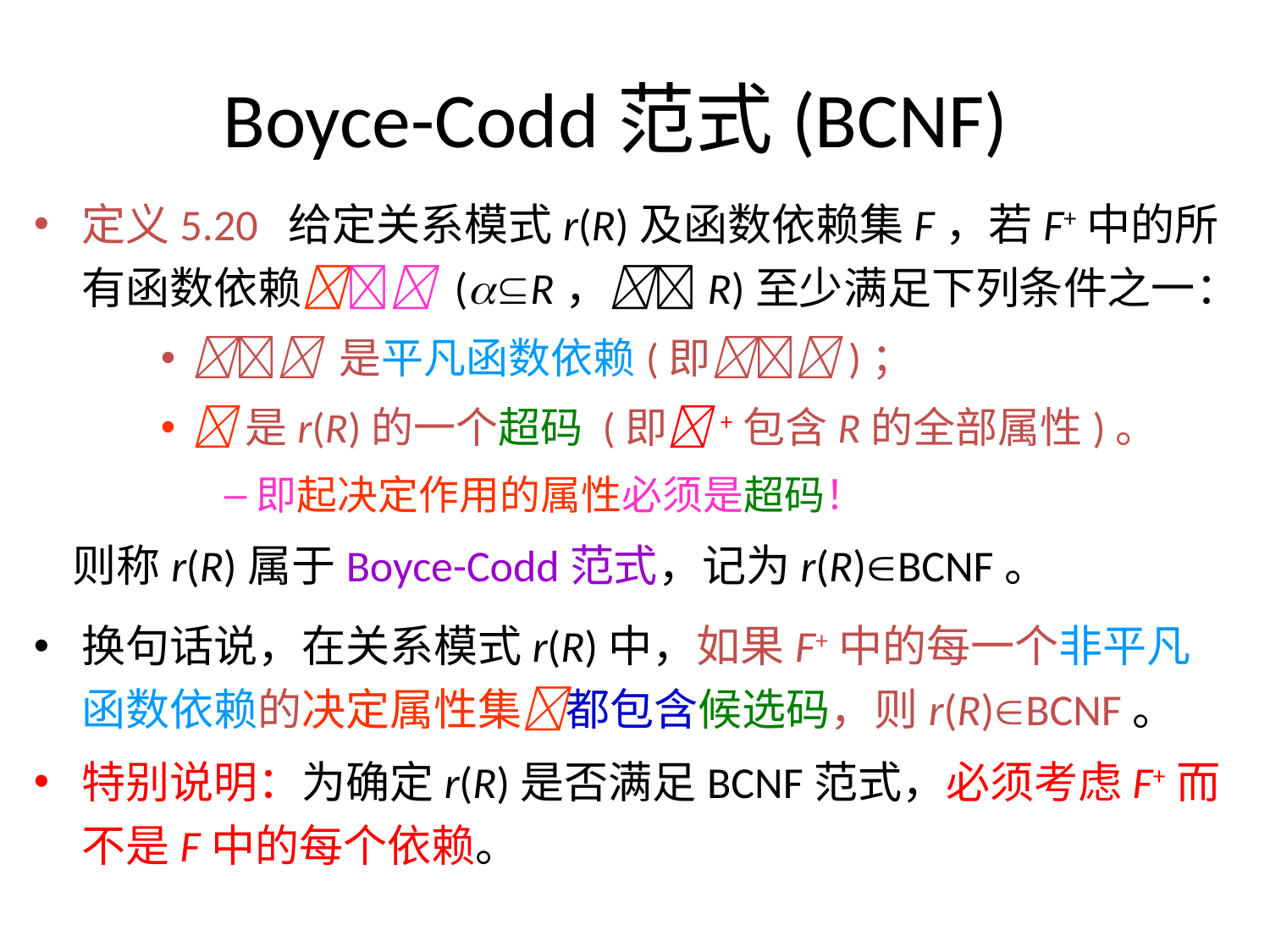

# Boyce-Codd范式(BCNF)
定义5.20  给定关系模式r(R)及函数依赖集F，若F+中的所有函数依赖α→β (α⊆R，β⊆R)至少满足下列条件之一：
α→β 是平凡函数依赖(即β⊆α)；
α是r(R)的一个超码 (即α+包含R的全部属性)。
即起决定作用的属性必须是超码！
   则称r(R)属于Boyce-Codd范式，记为r(R)∈BCNF。
换句话说，在关系模式r(R)中，如果F+中的每一个非平凡函数依赖的决定属性集α都包含候选码，则r(R)∈BCNF。
特别说明：为确定r(R)是否满足BCNF范式，必须考虑F+而不是F中的每个依赖。